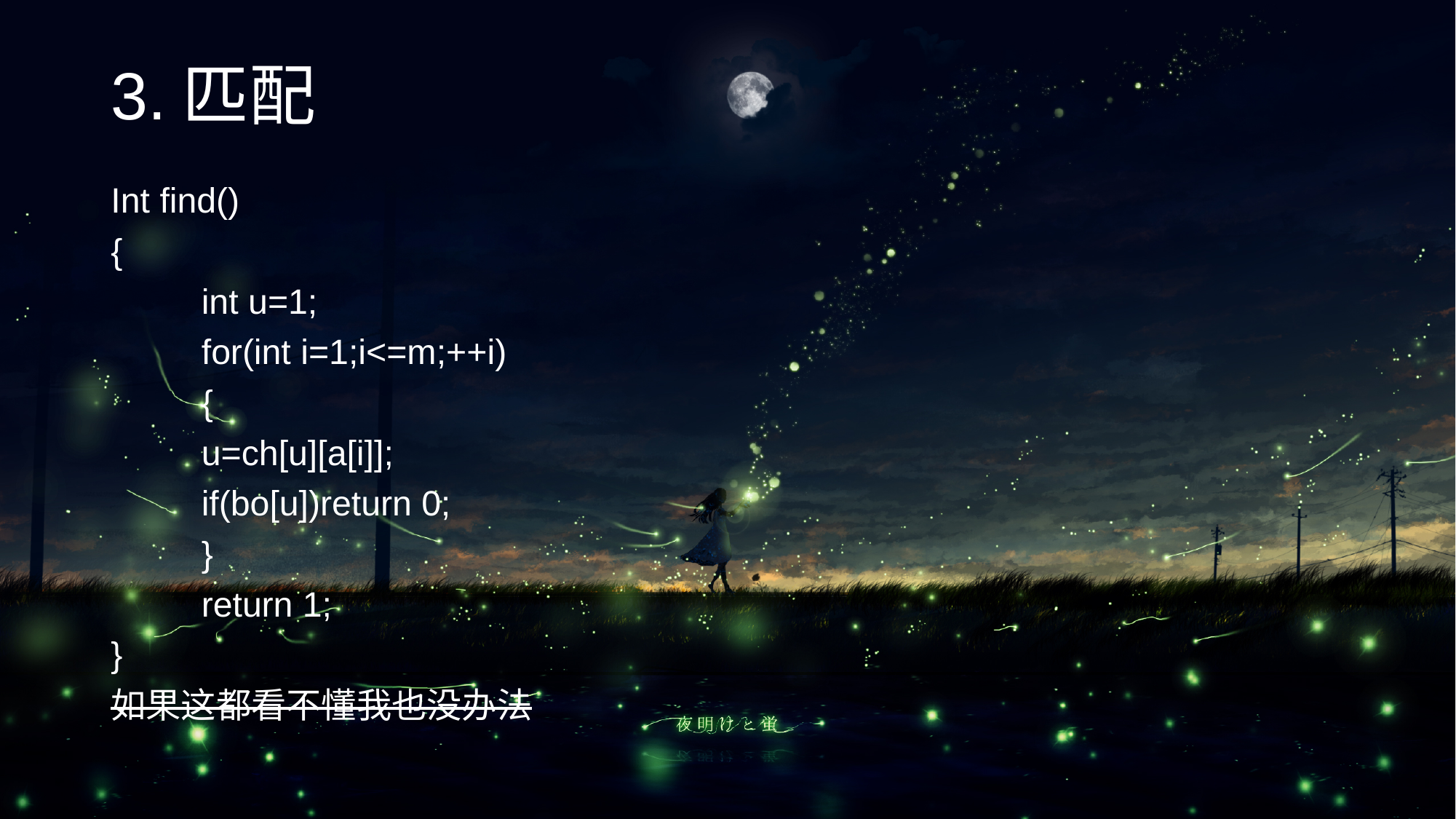

# 3.匹配
Int find()
{
	int u=1;
	for(int i=1;i<=m;++i)
	{
		u=ch[u][a[i]];
		if(bo[u])return 0;
	}
	return 1;
}
如果这都看不懂我也没办法